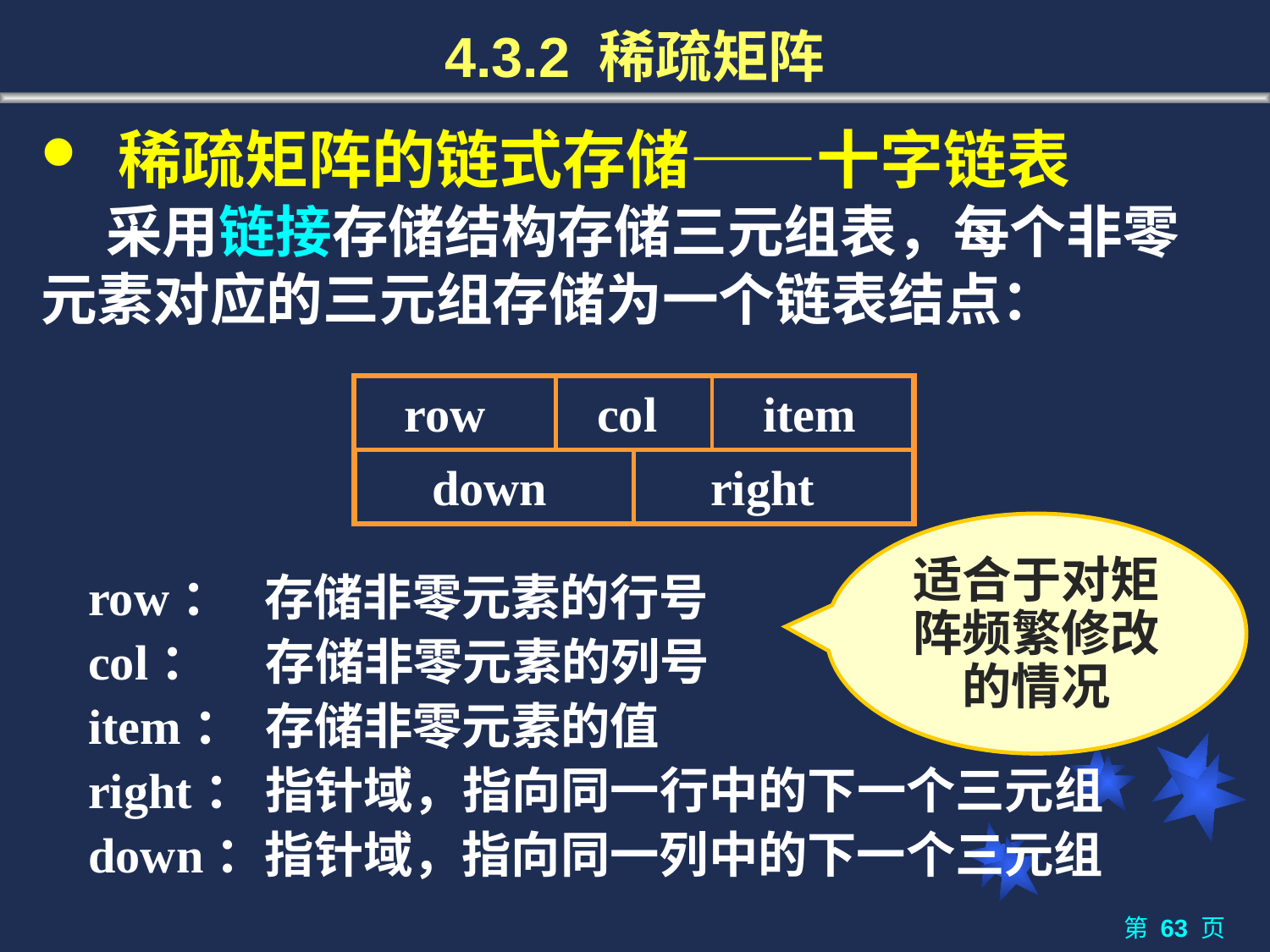

# 4.3.2 稀疏矩阵

 稀疏矩阵的链式存储——十字链表
    采用链接存储结构存储三元组表，每个非零元素对应的三元组存储为一个链表结点：

row

col

item

down

right
适合于对矩阵频繁修改的情况
row：   存储非零元素的行号
col：     存储非零元素的列号
item：  存储非零元素的值
right： 指针域，指向同一行中的下一个三元组
down：指针域，指向同一列中的下一个三元组
第 63 页